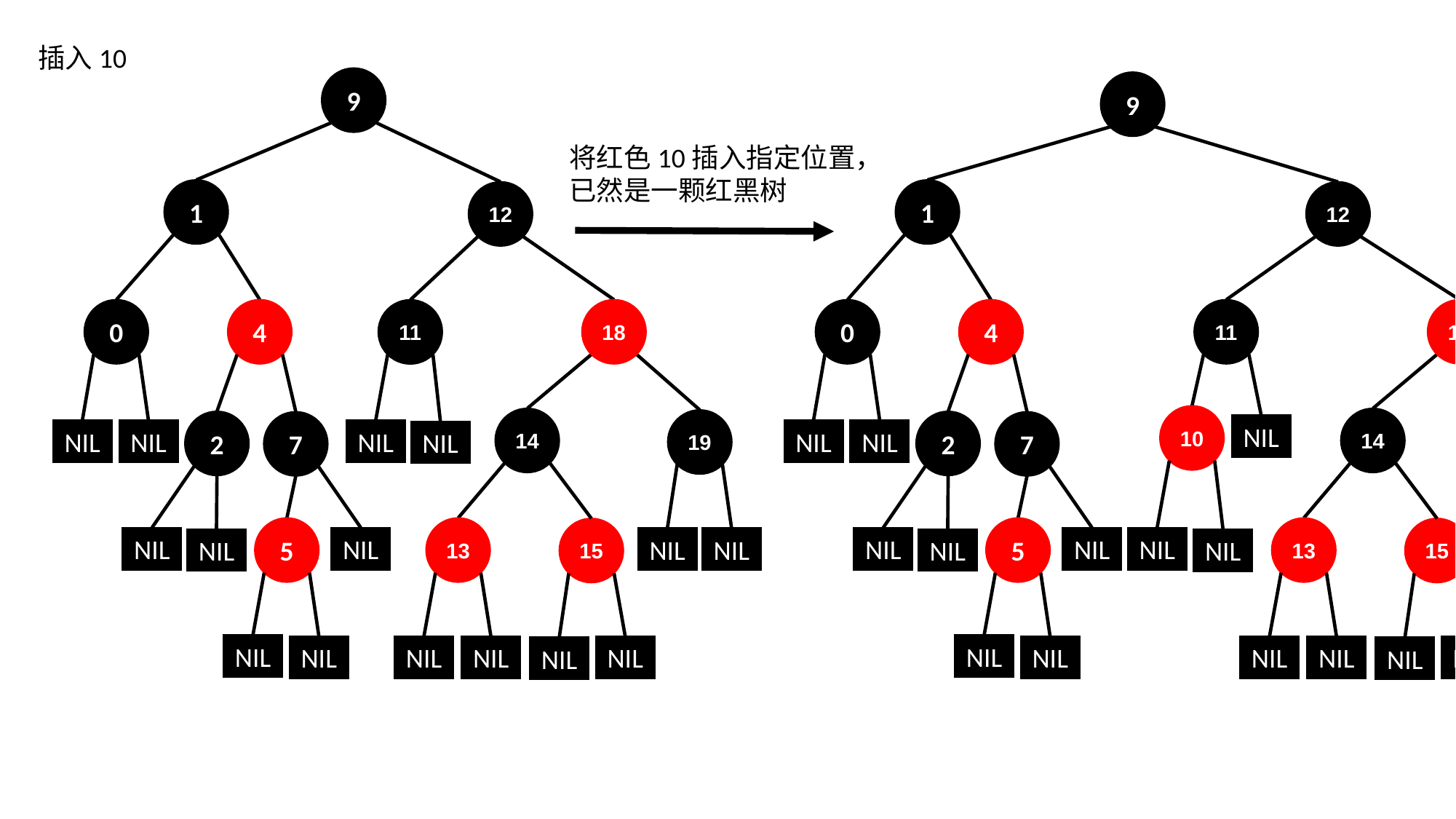

插入10
9
9
将红色10插入指定位置，
已然是一颗红黑树
1
1
12
12
0
4
18
0
4
11
18
11
10
14
14
19
19
2
2
7
7
NIL
NIL
NIL
NIL
NIL
NIL
NIL
5
13
5
13
15
15
NIL
NIL
NIL
NIL
NIL
NIL
NIL
NIL
NIL
NIL
NIL
NIL
NIL
NIL
NIL
NIL
NIL
NIL
NIL
NIL
NIL
NIL
NIL
NIL